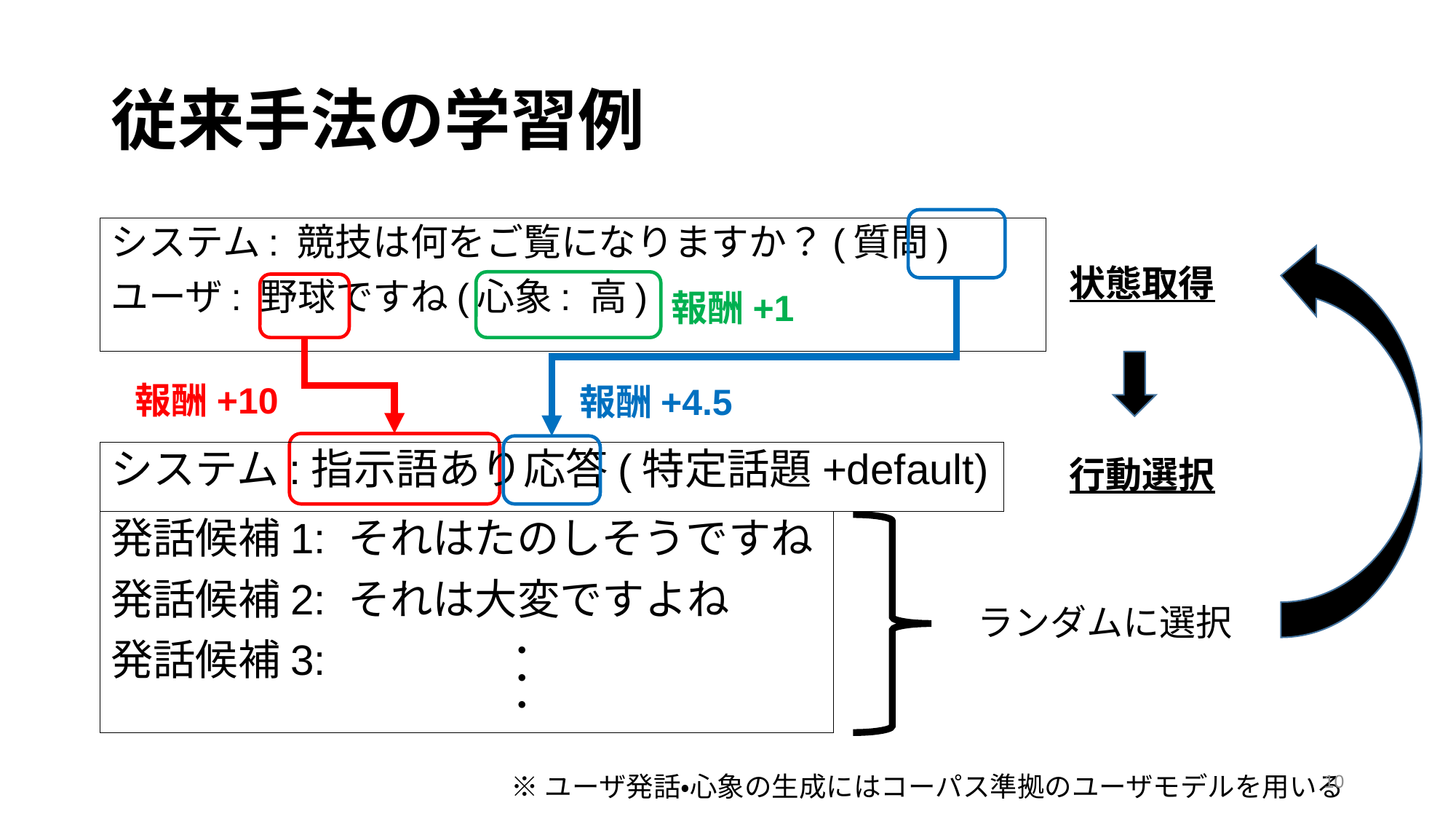

# 従来手法の学習例

システム: 競技は何をご覧になりますか？(質問)
ユーザ: 野球ですね(心象: 高)

状態取得

報酬+1

報酬+10
報酬+4.5

システム:指示語あり応答(特定話題+default)
行動選択
発話候補1: それはたのしそうですね
発話候補2: それは大変ですよね
発話候補3:

ランダムに選択
・・・
10
※ユーザ発話・心象の生成にはコーパス準拠のユーザモデルを用いる